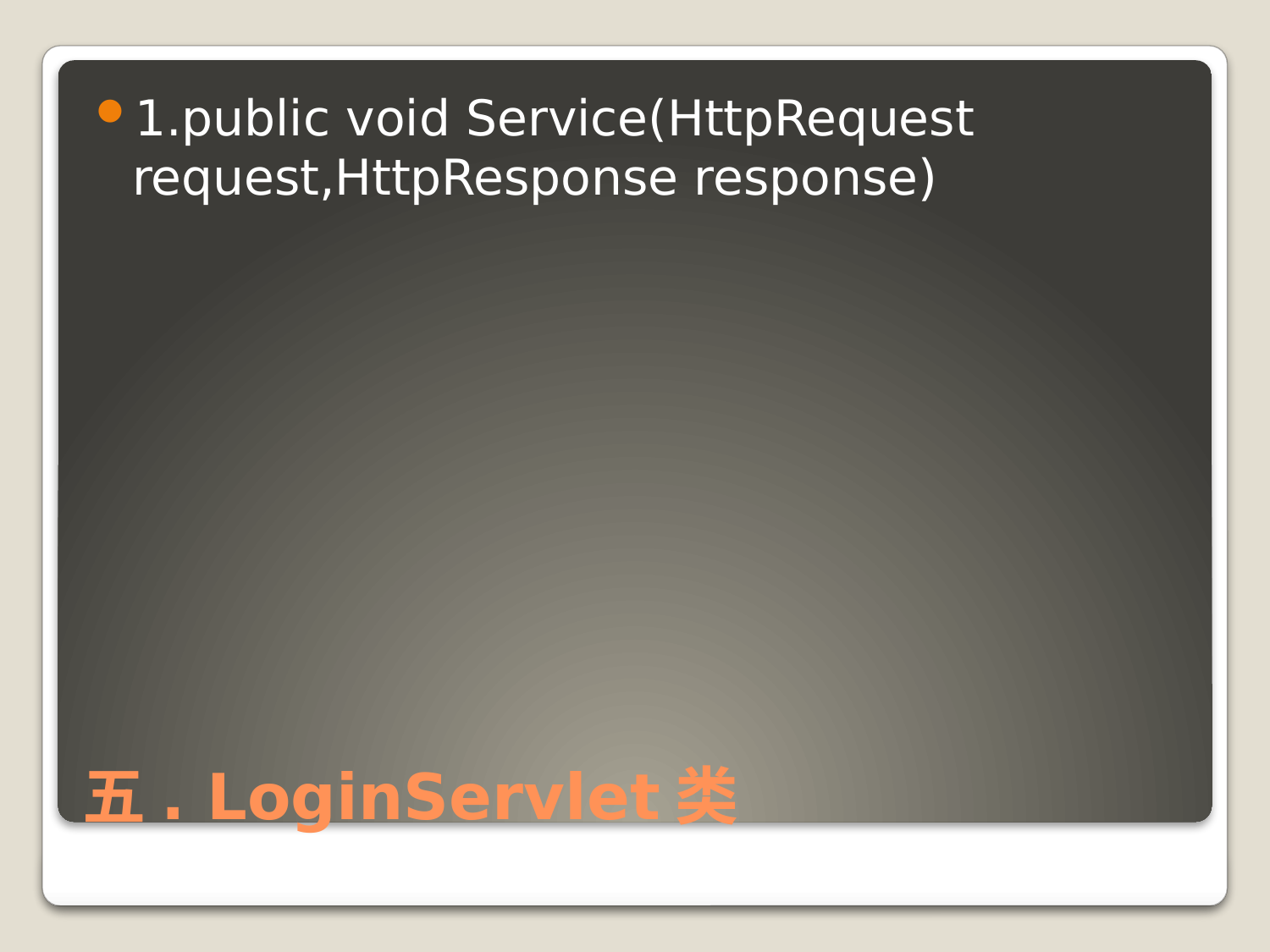

1.public void Service(HttpRequest request,HttpResponse response)
# 五. LoginServlet类